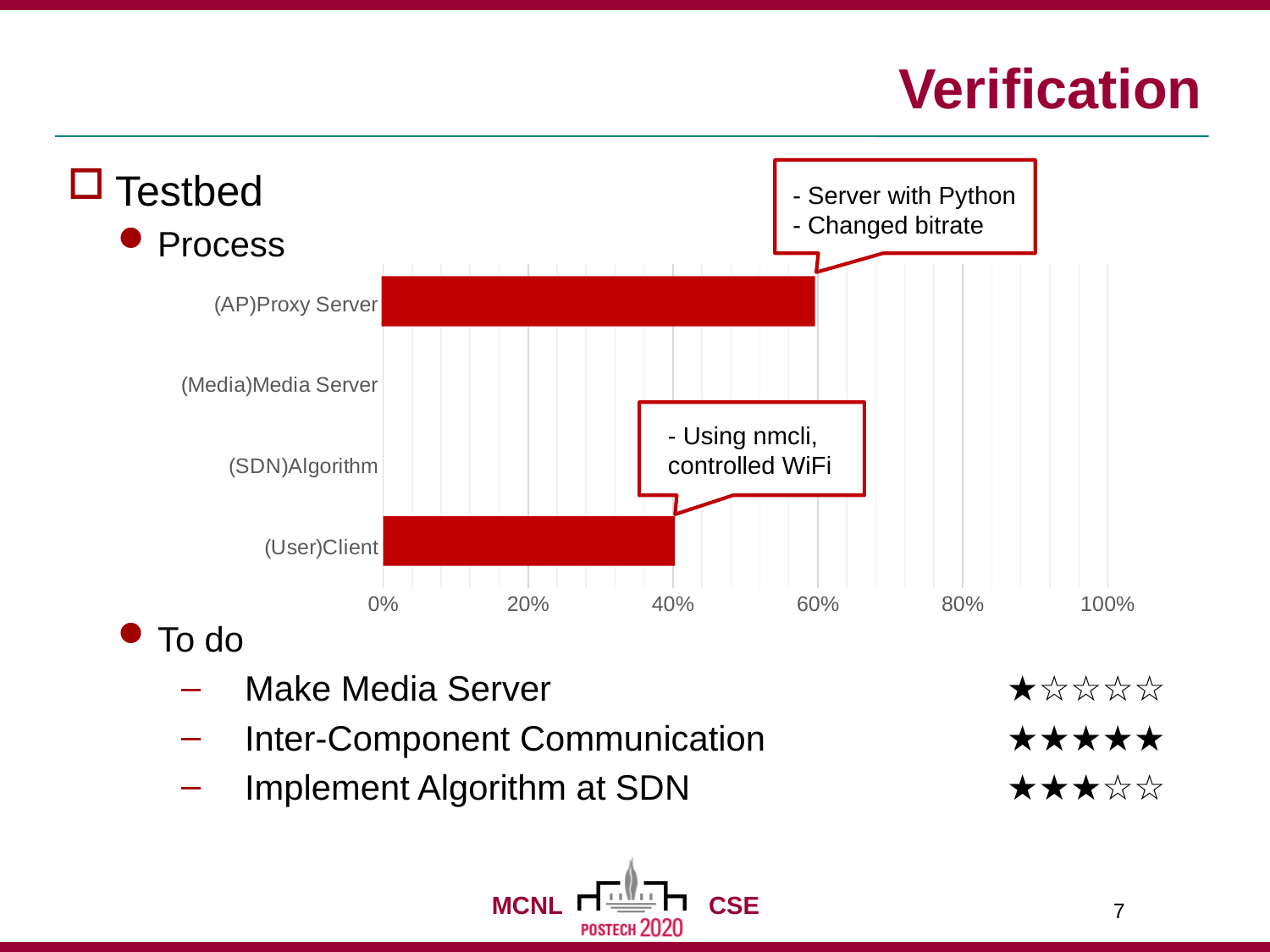

# Verification
Testbed
Process

To do
Make Media Server				★☆☆☆☆
Inter-Component Communication		★★★★★
Implement Algorithm at SDN			★★★☆☆

- Server with Python
- Changed bitrate

### Chart

| Category | 진행 |
|---|---|
| (User)Client | 0.0 |
| (SDN)Algorithm | 0.0 |
| (Media)Media Server | 0.0 |
| (AP)Proxy Server | 0.0 |

- Using nmcli,
controlled WiFi
7